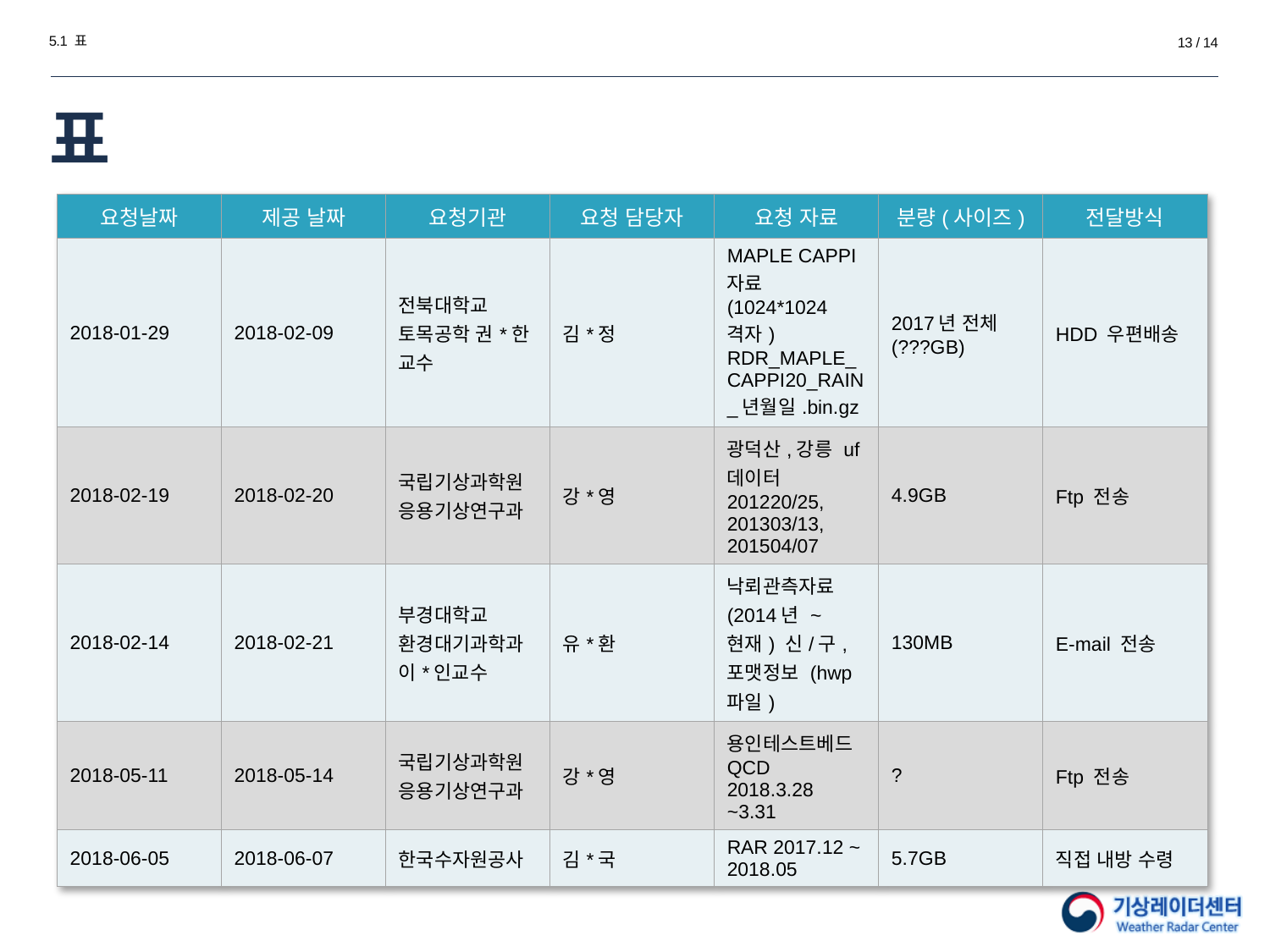

5.1 표
13 / 14
# 표
| 요청날짜 | 제공 날짜 | 요청기관 | 요청 담당자 | 요청 자료 | 분량(사이즈) | 전달방식 |
| --- | --- | --- | --- | --- | --- | --- |
| 2018-01-29 | 2018-02-09 | 전북대학교 토목공학 권\*한 교수 | 김\*정 | MAPLE CAPPI 자료 (1024\*1024격자) RDR\_MAPLE\_CAPPI20\_RAIN\_년월일.bin.gz | 2017년 전체 (???GB) | HDD 우편배송 |
| 2018-02-19 | 2018-02-20 | 국립기상과학원 응용기상연구과 | 강\*영 | 광덕산,강릉 uf 데이터 201220/25, 201303/13, 201504/07 | 4.9GB | Ftp 전송 |
| 2018-02-14 | 2018-02-21 | 부경대학교 환경대기과학과 이\*인교수 | 유\*환 | 낙뢰관측자료 (2014년 ~ 현재) 신/구, 포맷정보 (hwp파일) | 130MB | E-mail 전송 |
| 2018-05-11 | 2018-05-14 | 국립기상과학원 응용기상연구과 | 강\*영 | 용인테스트베드 QCD 2018.3.28 ~3.31 | ? | Ftp 전송 |
| 2018-06-05 | 2018-06-07 | 한국수자원공사 | 김\*국 | RAR 2017.12 ~ 2018.05 | 5.7GB | 직접 내방 수령 |